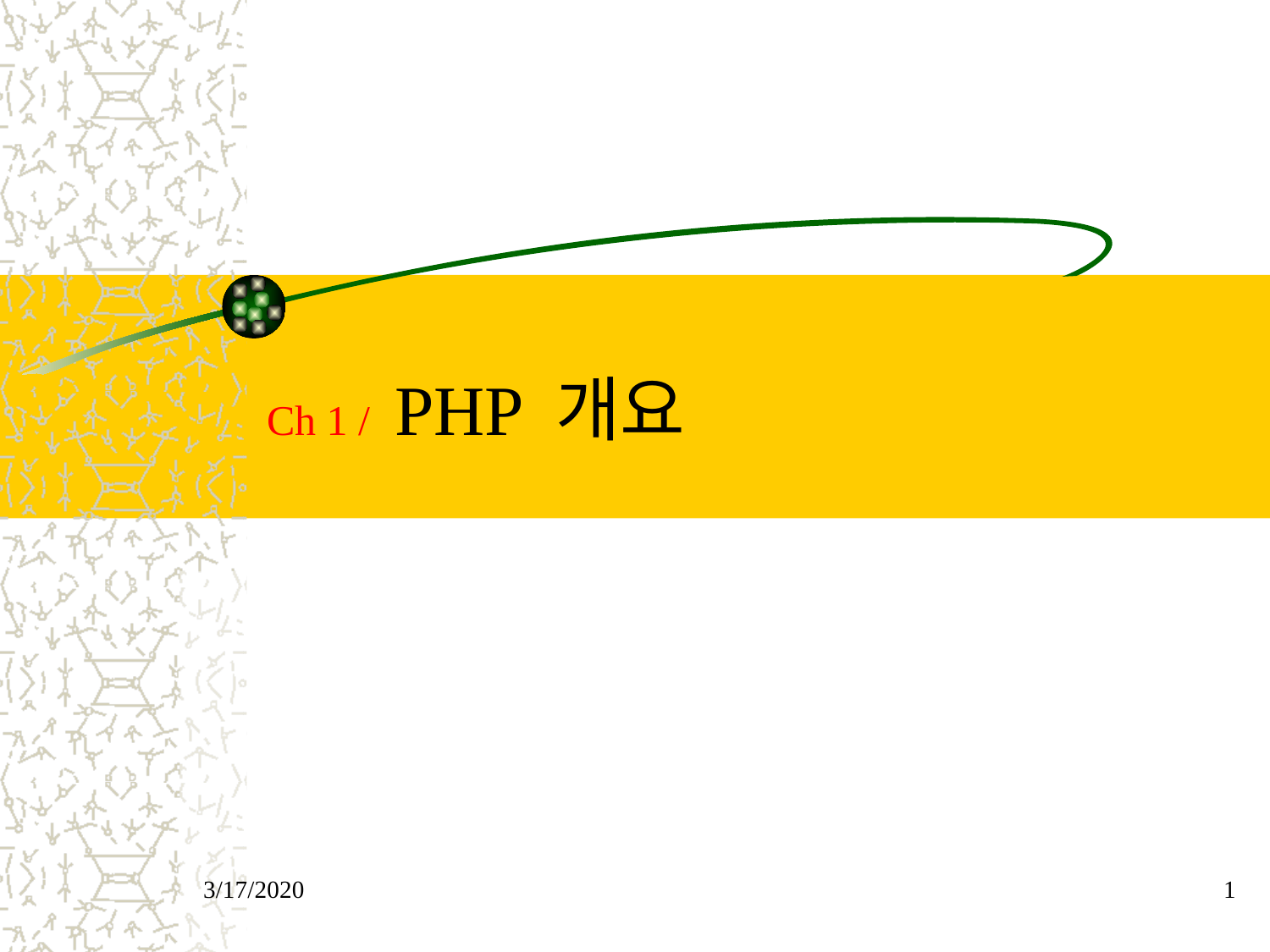

# Ch 1 /  PHP 개요

3/17/2020
1